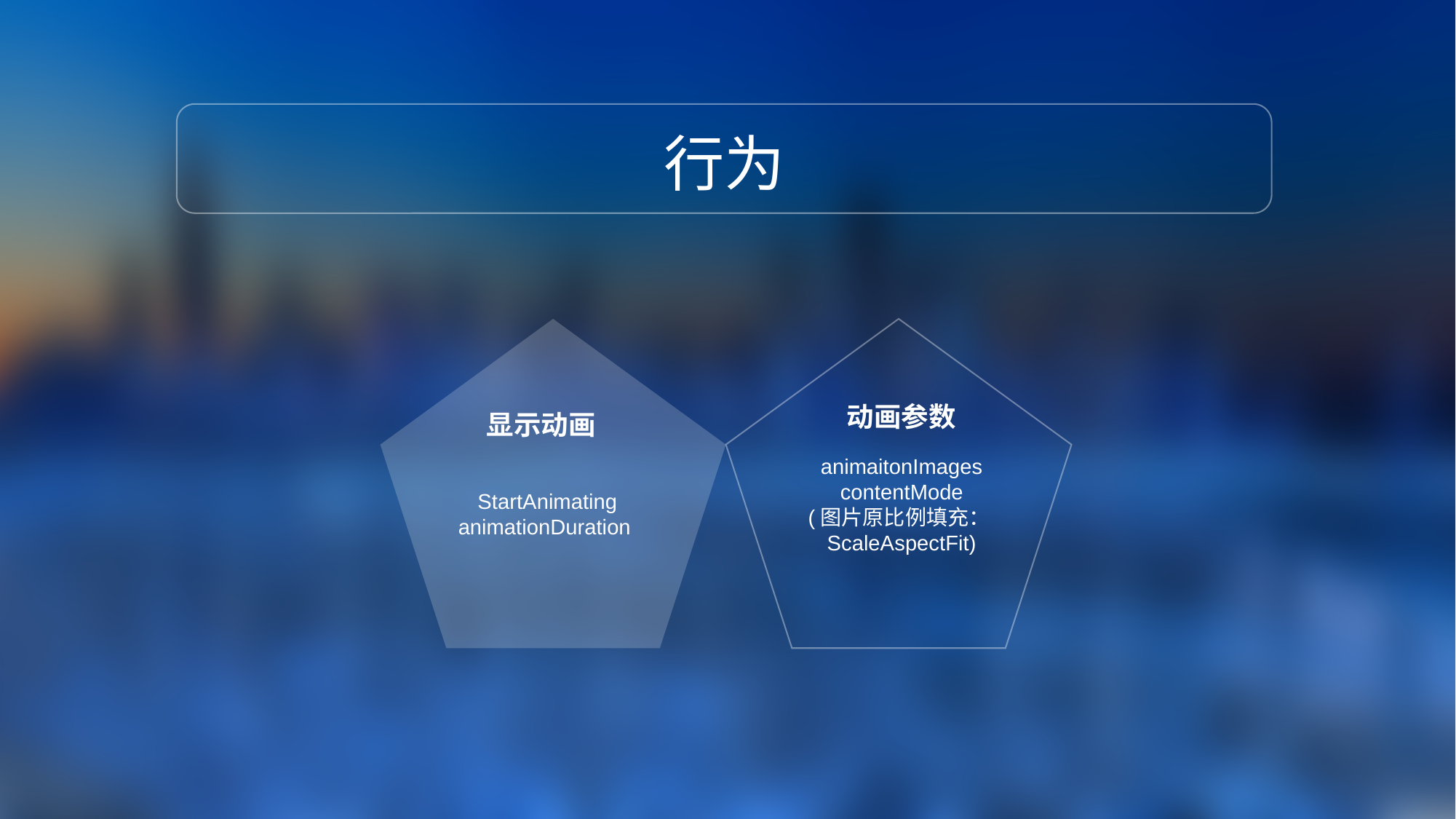

行为

动画参数
显示动画
animaitonImages
contentMode
(图片原比例填充：ScaleAspectFit)

StartAnimating
animationDuration